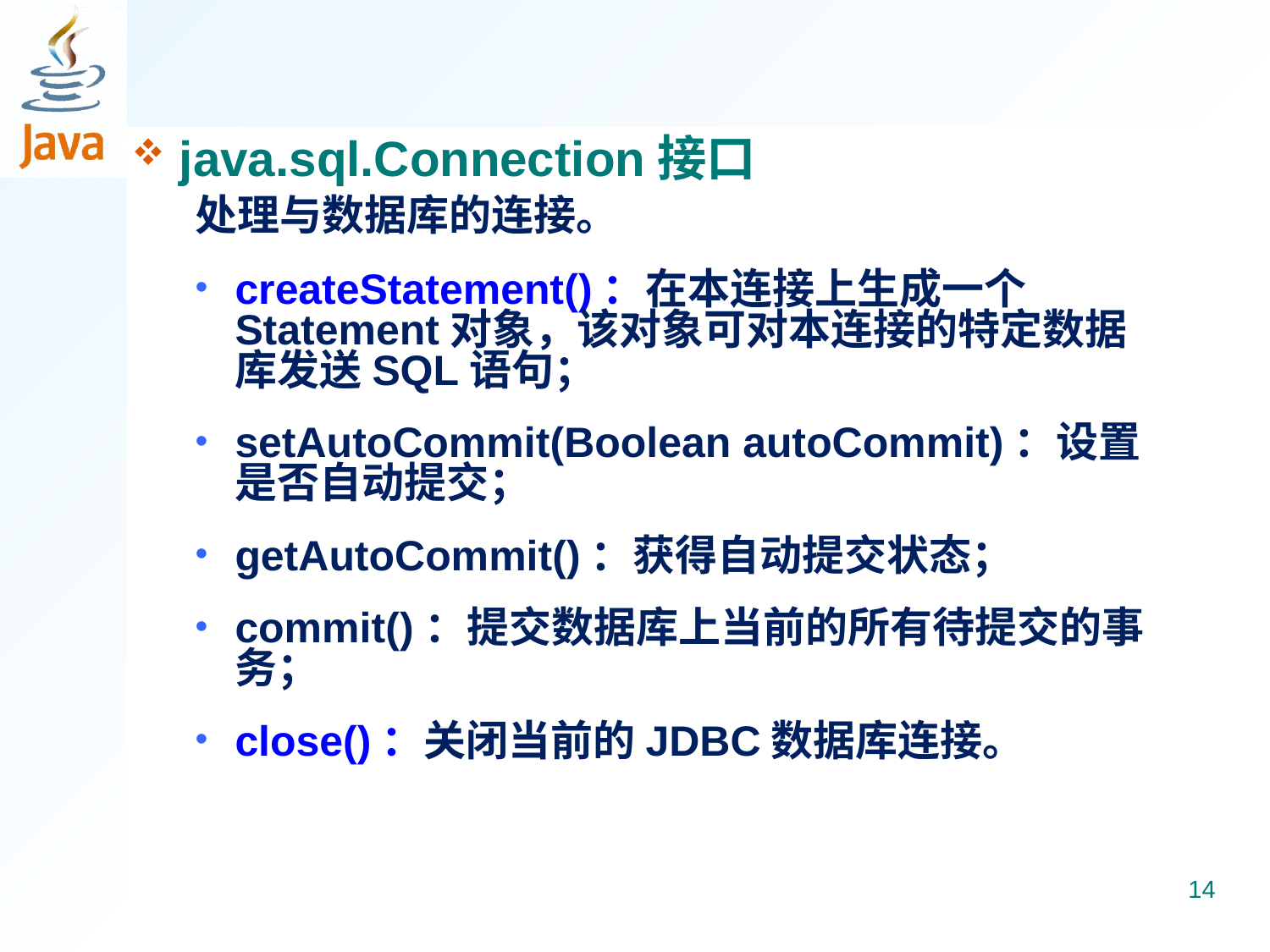

java.sql.Connection接口
处理与数据库的连接。
createStatement()：在本连接上生成一个Statement对象，该对象可对本连接的特定数据库发送SQL语句；
setAutoCommit(Boolean autoCommit)：设置是否自动提交；
getAutoCommit()：获得自动提交状态；
commit()：提交数据库上当前的所有待提交的事务；
close()：关闭当前的JDBC数据库连接。